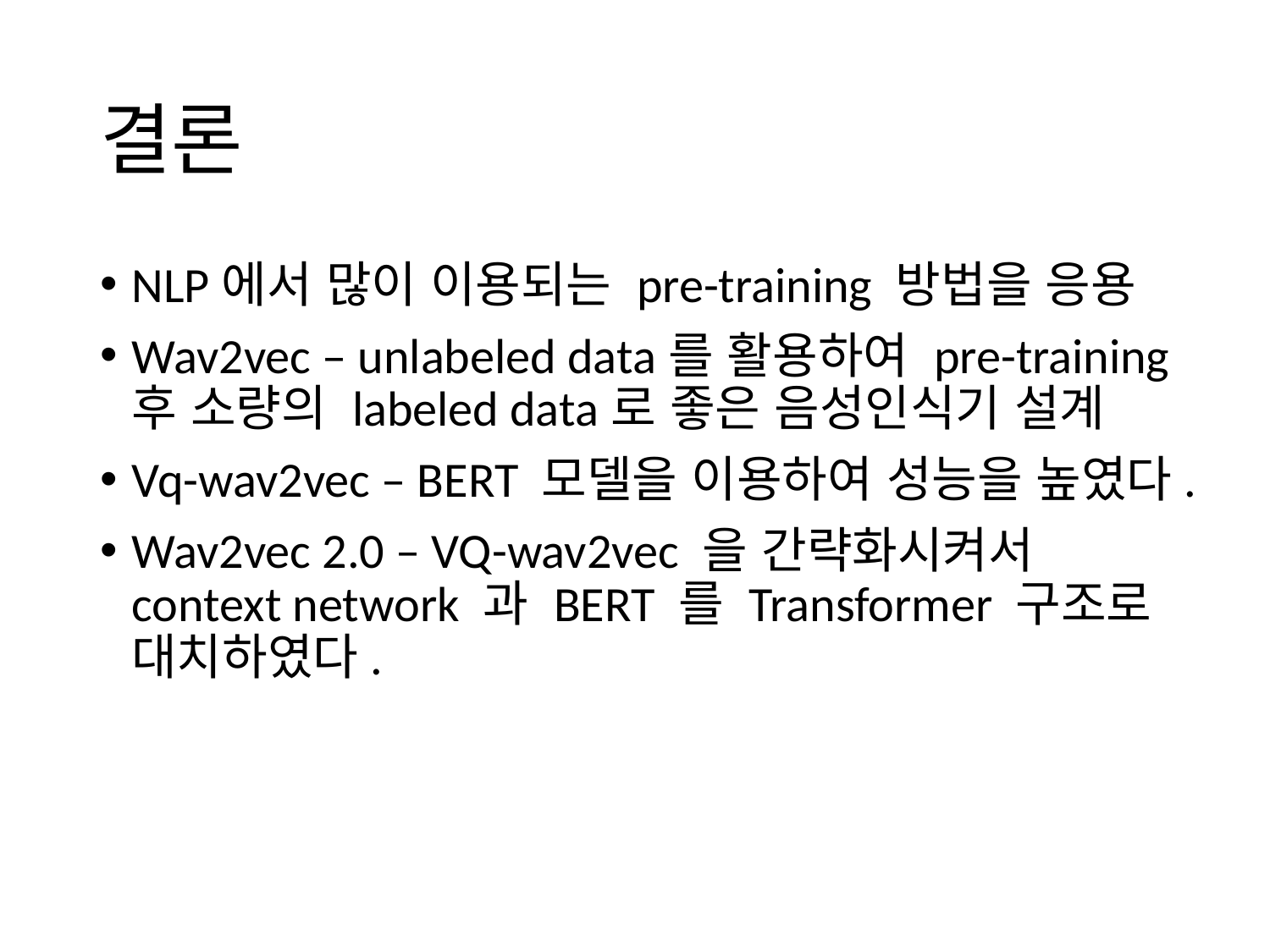

# 결론
NLP에서 많이 이용되는 pre-training 방법을 응용
Wav2vec – unlabeled data를 활용하여 pre-training 후 소량의 labeled data로 좋은 음성인식기 설계
Vq-wav2vec – BERT 모델을 이용하여 성능을 높였다.
Wav2vec 2.0 – VQ-wav2vec 을 간략화시켜서 context network 과 BERT 를 Transformer 구조로 대치하였다.